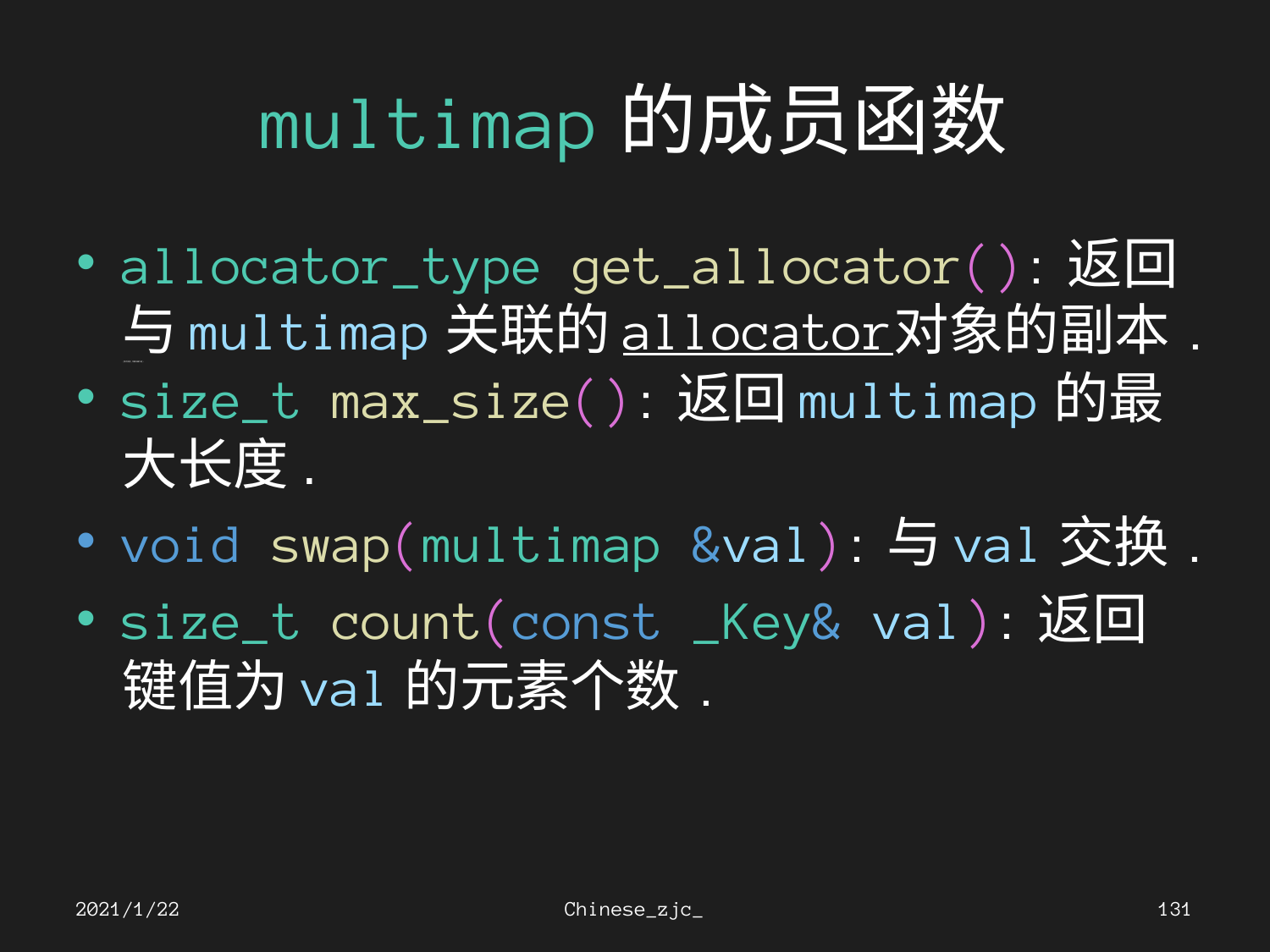

# multimap的成员函数
allocator_type get_allocator():返回与multimap关联的allocator对象的副本.(我不会用,不做详细介绍)
size_t max_size():返回multimap的最大长度.
void swap(multimap &val):与val交换.
size_t count(const _Key& val):返回键值为val的元素个数.
2021/1/22
Chinese_zjc_
131